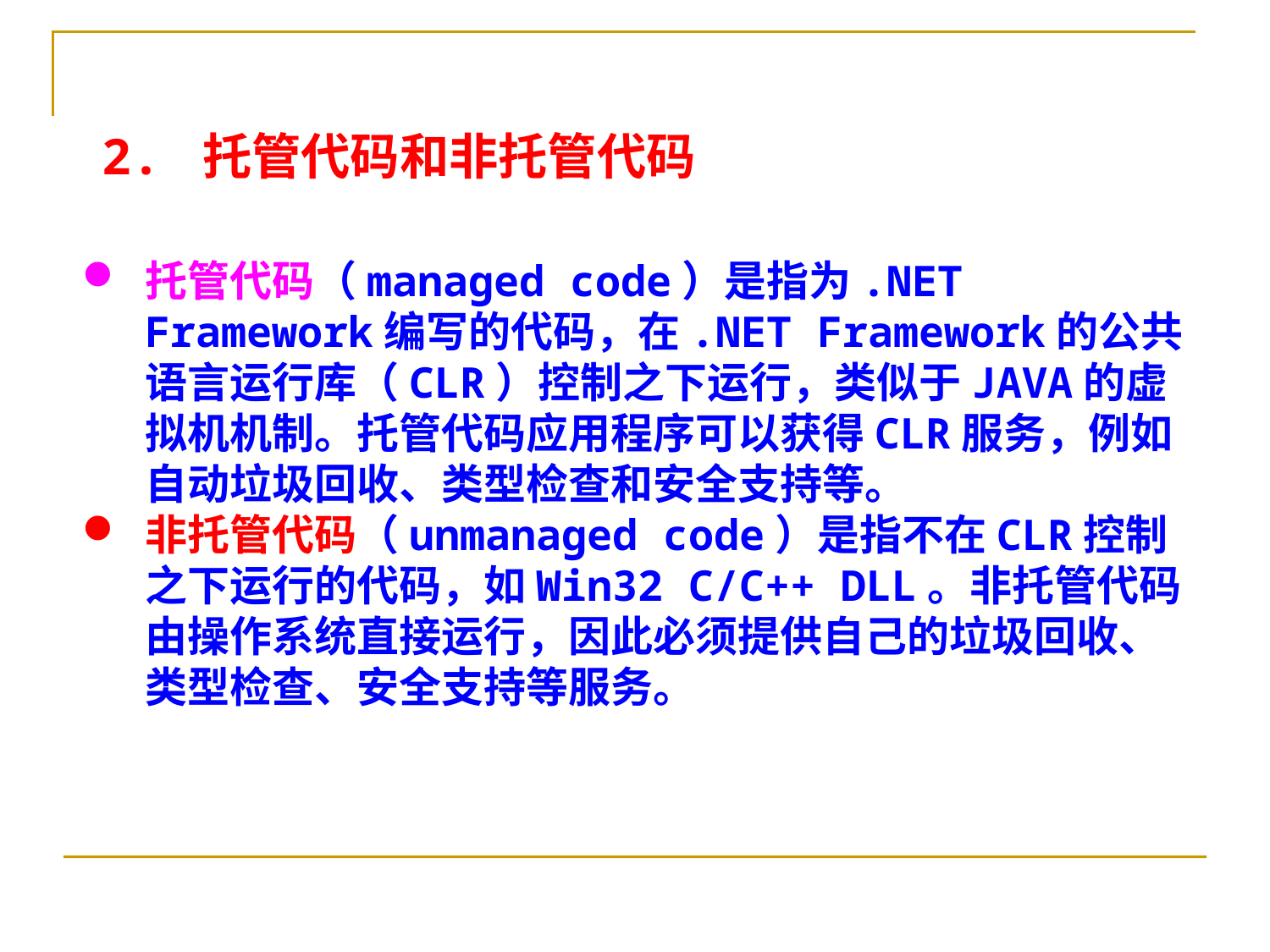

2. 托管代码和非托管代码
托管代码（managed code）是指为.NET Framework编写的代码，在.NET Framework的公共语言运行库（CLR）控制之下运行，类似于JAVA的虚拟机机制。托管代码应用程序可以获得CLR服务，例如自动垃圾回收、类型检查和安全支持等。
非托管代码（unmanaged code）是指不在CLR控制之下运行的代码，如Win32 C/C++ DLL。非托管代码由操作系统直接运行，因此必须提供自己的垃圾回收、类型检查、安全支持等服务。